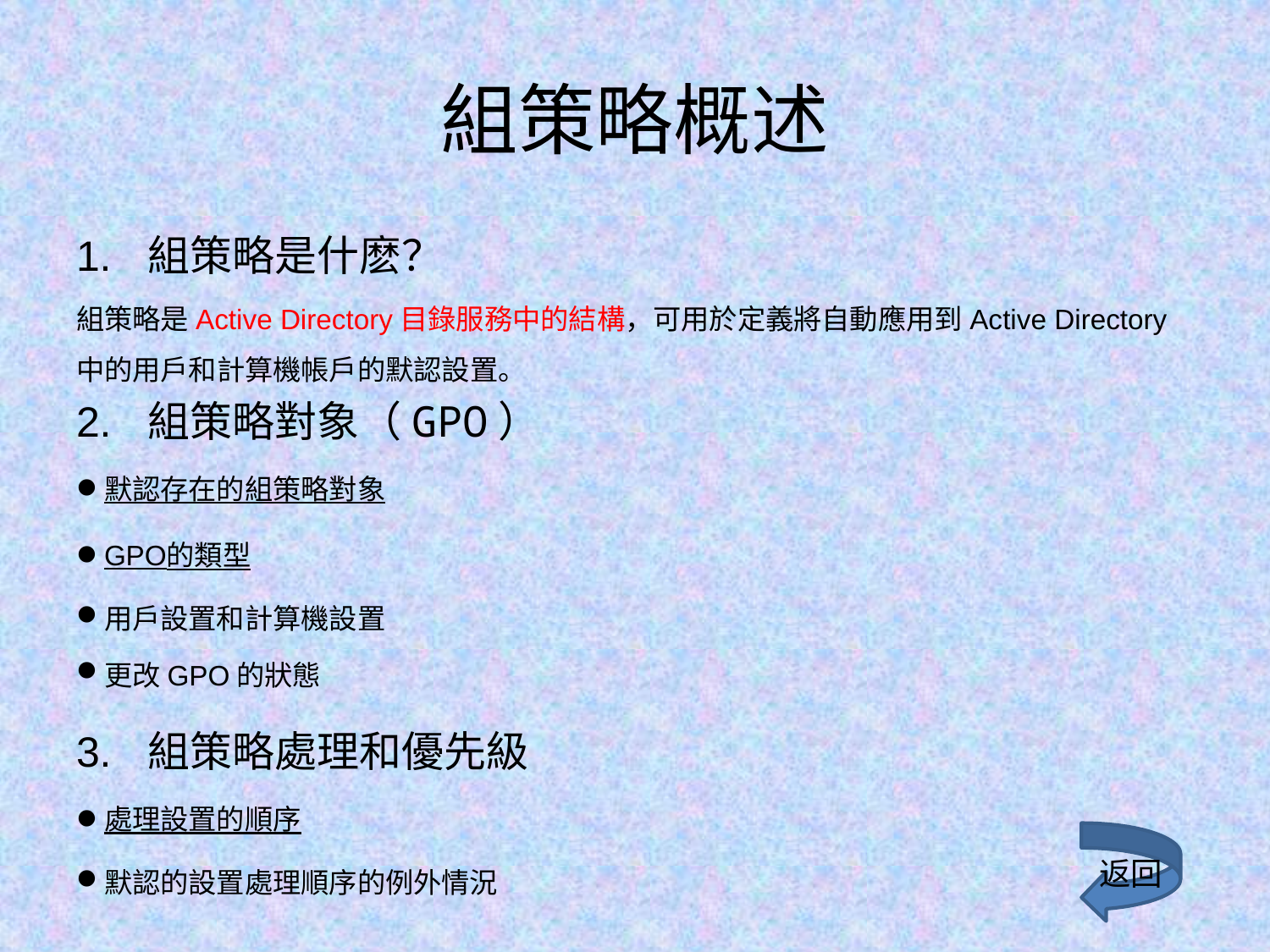

# 組策略概述
組策略是什麽？
組策略是Active Directory目錄服務中的結構，可用於定義將自動應用到Active Directory中的用戶和計算機帳戶的默認設置。
組策略對象（GPO）
默認存在的組策略對象
GPO的類型
用戶設置和計算機設置
更改GPO的狀態
組策略處理和優先級
處理設置的順序
默認的設置處理順序的例外情況
返回